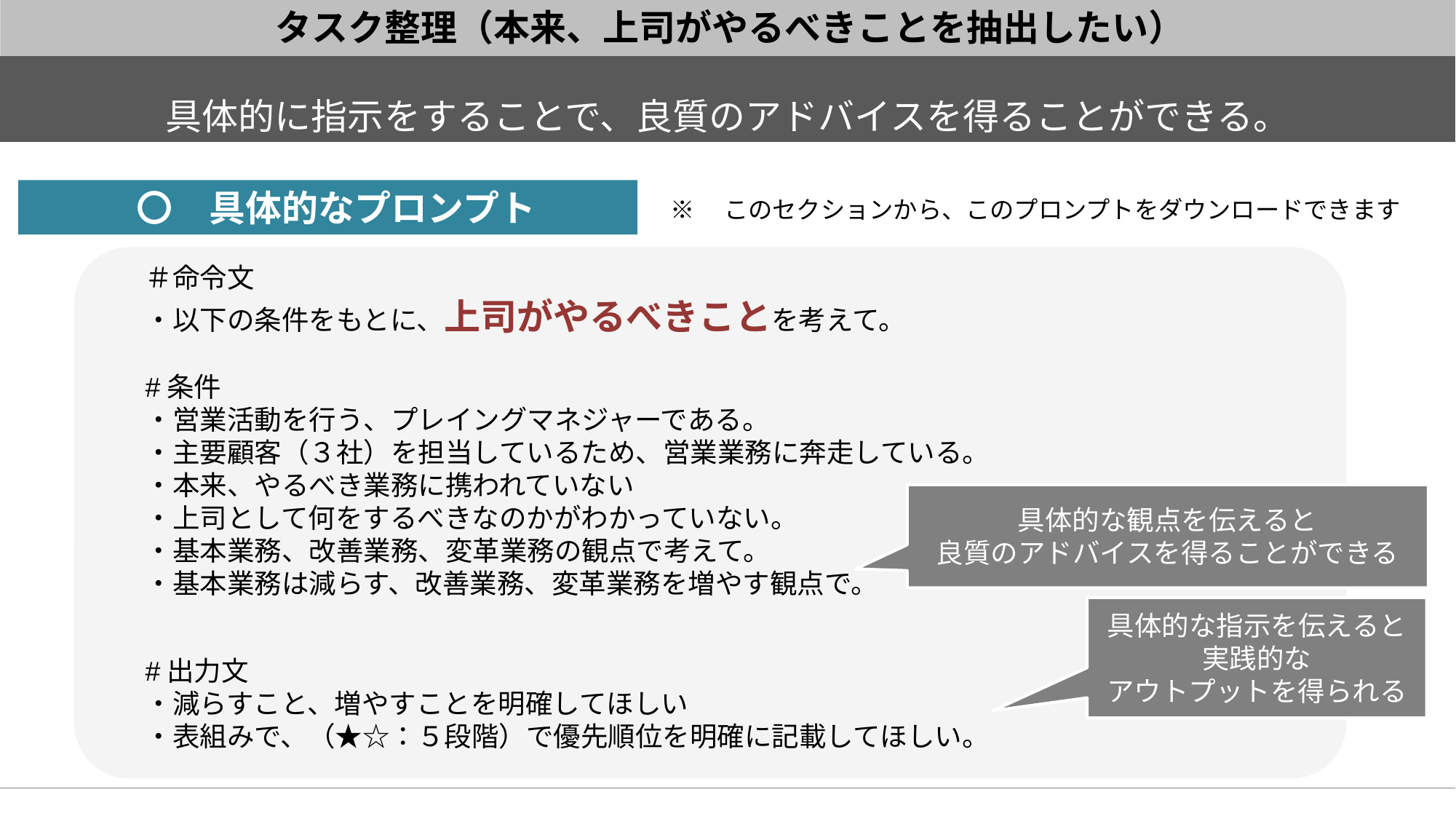

# タスク整理（本来、上司がやるべきことを抽出したい）
具体的に指示をすることで、良質のアドバイスを得ることができる。
 〇　具体的なプロンプト

※　このセクションから、このプロンプトをダウンロードできます
＃命令文
・以下の条件をもとに、上司がやるべきことを考えて。

#条件
・営業活動を行う、プレイングマネジャーである。
・主要顧客（３社）を担当しているため、営業業務に奔走している。
・本来、やるべき業務に携われていない
・上司として何をするべきなのかがわかっていない。
・基本業務、改善業務、変革業務の観点で考えて。
・基本業務は減らす、改善業務、変革業務を増やす観点で。

#出力文
・減らすこと、増やすことを明確してほしい
・表組みで、（★☆：５段階）で優先順位を明確に記載してほしい。
具体的な観点を伝えると
良質のアドバイスを得ることができる
具体的な指示を伝えると実践的な
アウトプットを得られる